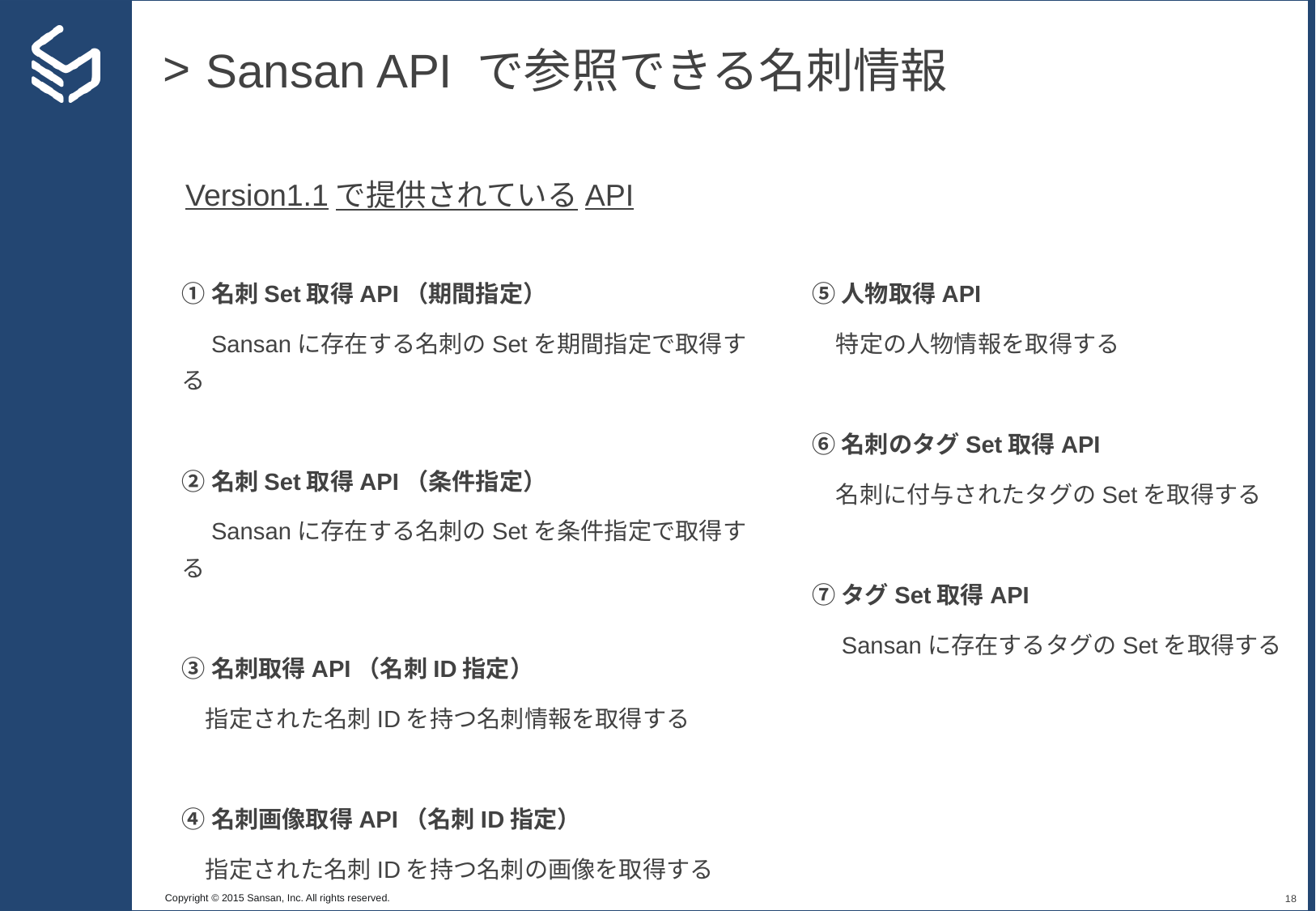

# Sansan API で参照できる名刺情報
Version1.1で提供されているAPI
①名刺Set取得API（期間指定）
　Sansanに存在する名刺のSetを期間指定で取得する

②名刺Set取得API（条件指定）
　Sansanに存在する名刺のSetを条件指定で取得する

③名刺取得API（名刺ID指定）
　指定された名刺IDを持つ名刺情報を取得する

④名刺画像取得API（名刺ID指定）
　指定された名刺IDを持つ名刺の画像を取得する
⑤人物取得API
　特定の人物情報を取得する

⑥名刺のタグSet取得API
　名刺に付与されたタグのSetを取得する

⑦タグSet取得API
　Sansanに存在するタグのSetを取得する
18